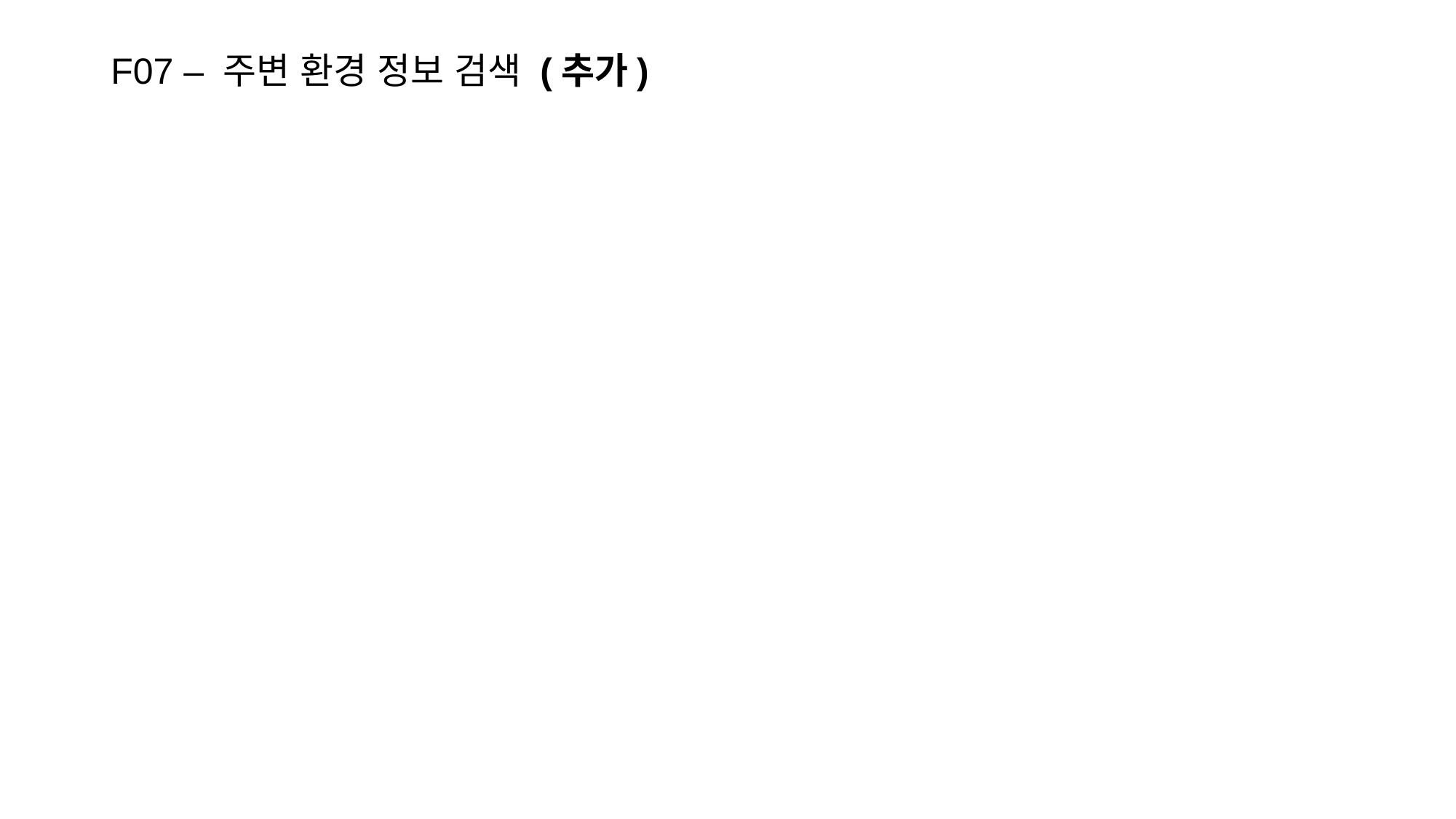

# F07 – 주변 환경 정보 검색 (추가)